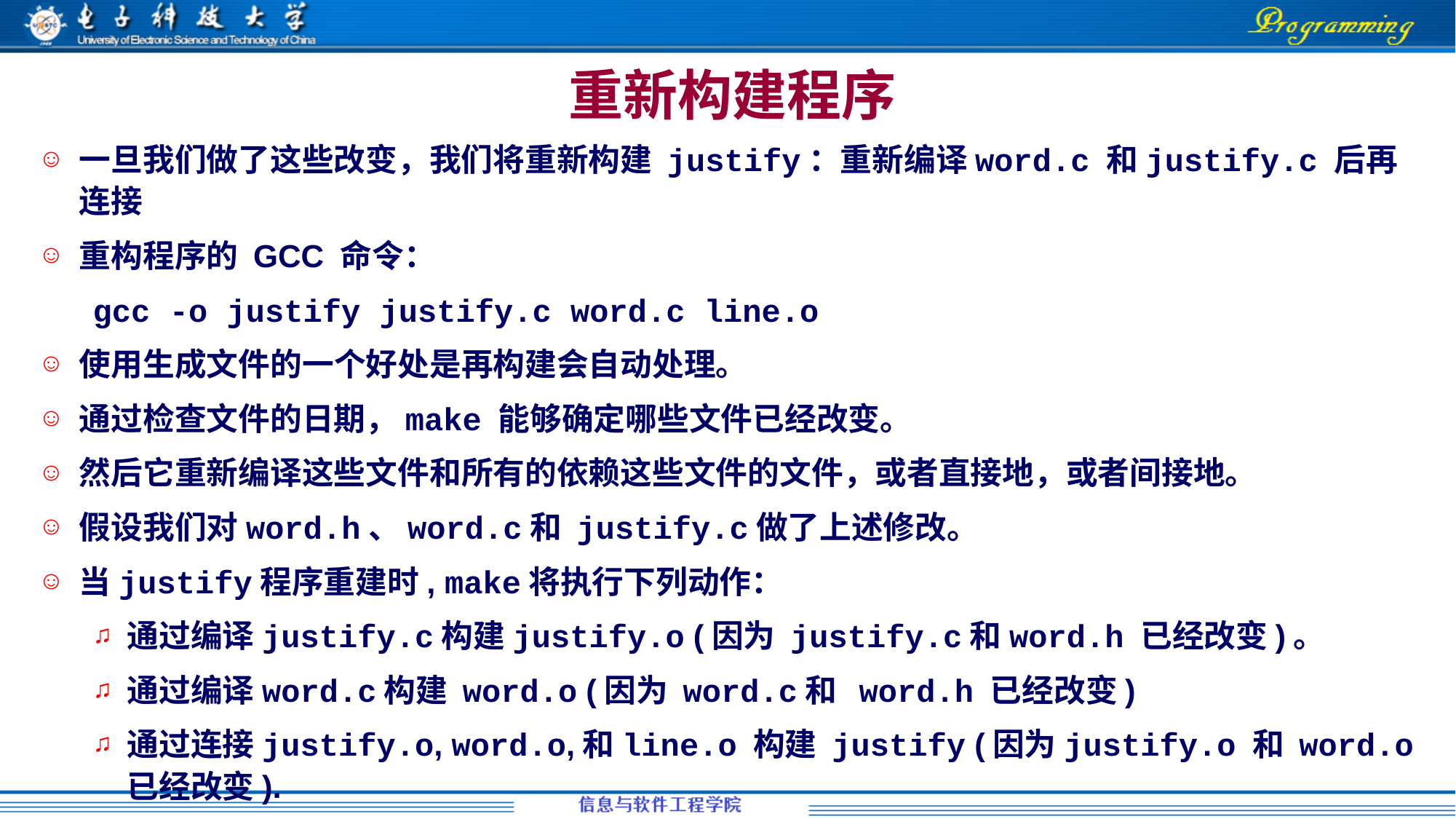

重新构建程序
一旦我们做了这些改变，我们将重新构建 justify：重新编译word.c 和justify.c 后再连接
重构程序的 GCC 命令：
gcc -o justify justify.c word.c line.o
使用生成文件的一个好处是再构建会自动处理。
通过检查文件的日期，make 能够确定哪些文件已经改变。
然后它重新编译这些文件和所有的依赖这些文件的文件，或者直接地，或者间接地。
假设我们对word.h、word.c和 justify.c做了上述修改。
当justify程序重建时, make将执行下列动作：
通过编译justify.c构建justify.o (因为 justify.c和word.h 已经改变)。
通过编译word.c构建 word.o (因为 word.c和  word.h 已经改变)
通过连接justify.o, word.o,和line.o 构建 justify (因为justify.o 和 word.o已经改变).